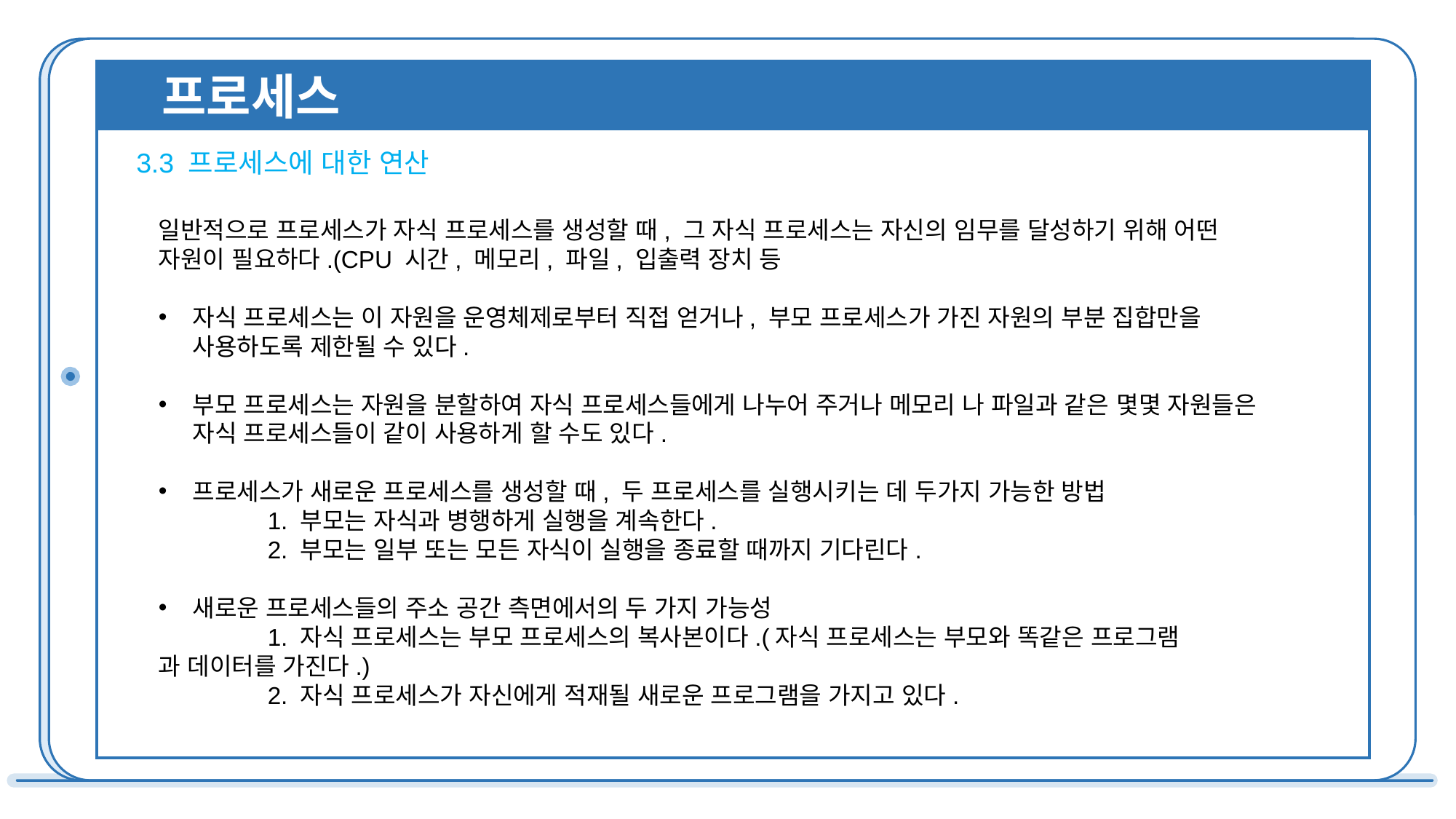

프로세스

3.3 프로세스에 대한 연산
일반적으로 프로세스가 자식 프로세스를 생성할 때, 그 자식 프로세스는 자신의 임무를 달성하기 위해 어떤 자원이 필요하다.(CPU 시간, 메모리, 파일, 입출력 장치 등

자식 프로세스는 이 자원을 운영체제로부터 직접 얻거나, 부모 프로세스가 가진 자원의 부분 집합만을 사용하도록 제한될 수 있다.

부모 프로세스는 자원을 분할하여 자식 프로세스들에게 나누어 주거나 메모리 나 파일과 같은 몇몇 자원들은 자식 프로세스들이 같이 사용하게 할 수도 있다.

프로세스가 새로운 프로세스를 생성할 때, 두 프로세스를 실행시키는 데 두가지 가능한 방법
	1. 부모는 자식과 병행하게 실행을 계속한다.
	2. 부모는 일부 또는 모든 자식이 실행을 종료할 때까지 기다린다.

새로운 프로세스들의 주소 공간 측면에서의 두 가지 가능성
	1. 자식 프로세스는 부모 프로세스의 복사본이다.(자식 프로세스는 부모와 똑같은 프로그램	과 데이터를 가진다.)
	2. 자식 프로세스가 자신에게 적재될 새로운 프로그램을 가지고 있다.